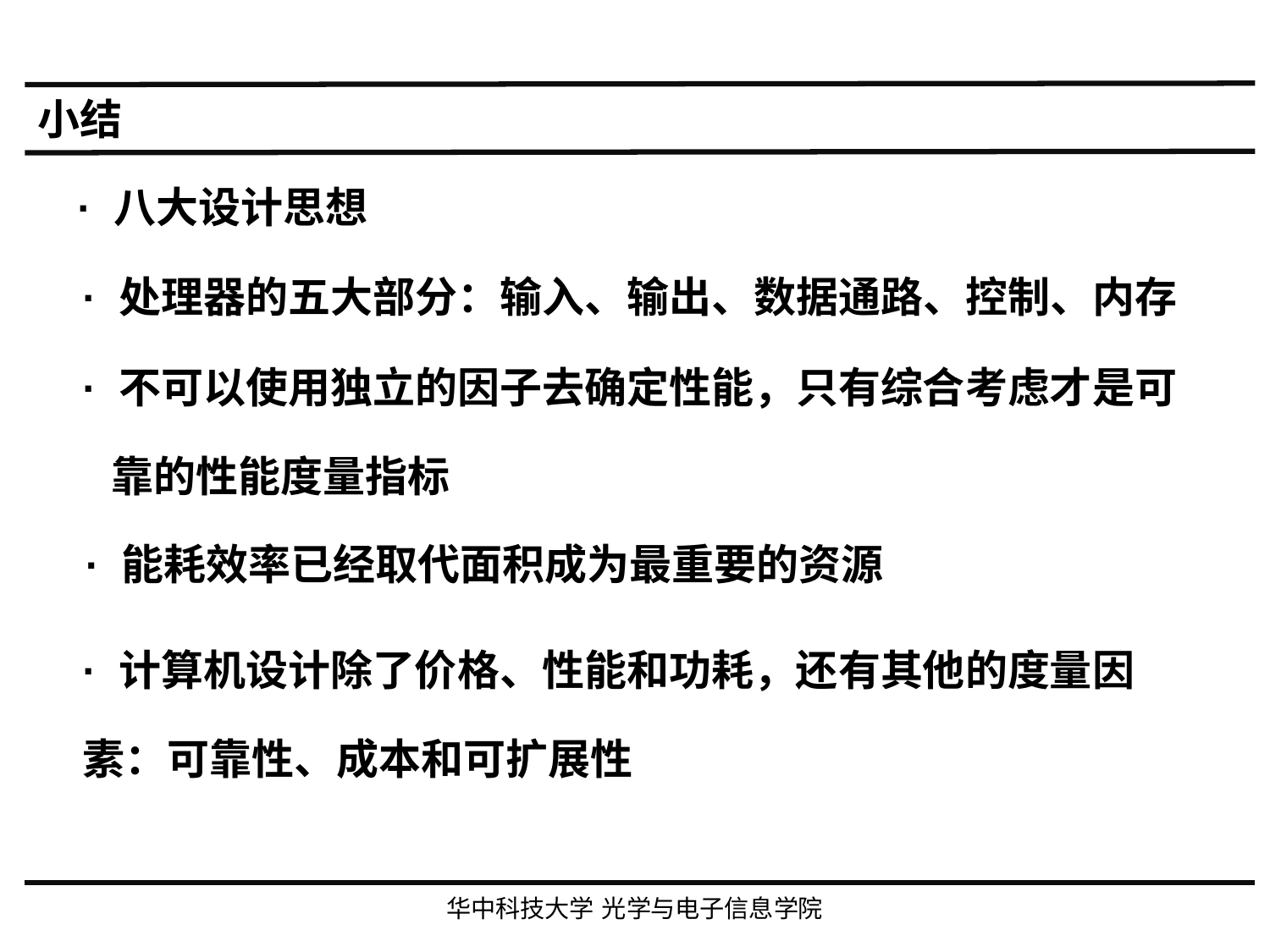

小结
· 八大设计思想
· 处理器的五大部分：输入、输出、数据通路、控制、内存
· 不可以使用独立的因子去确定性能，只有综合考虑才是可      靠的性能度量指标
· 能耗效率已经取代面积成为最重要的资源
· 计算机设计除了价格、性能和功耗，还有其他的度量因素：可靠性、成本和可扩展性
华中科技大学 光学与电子信息学院